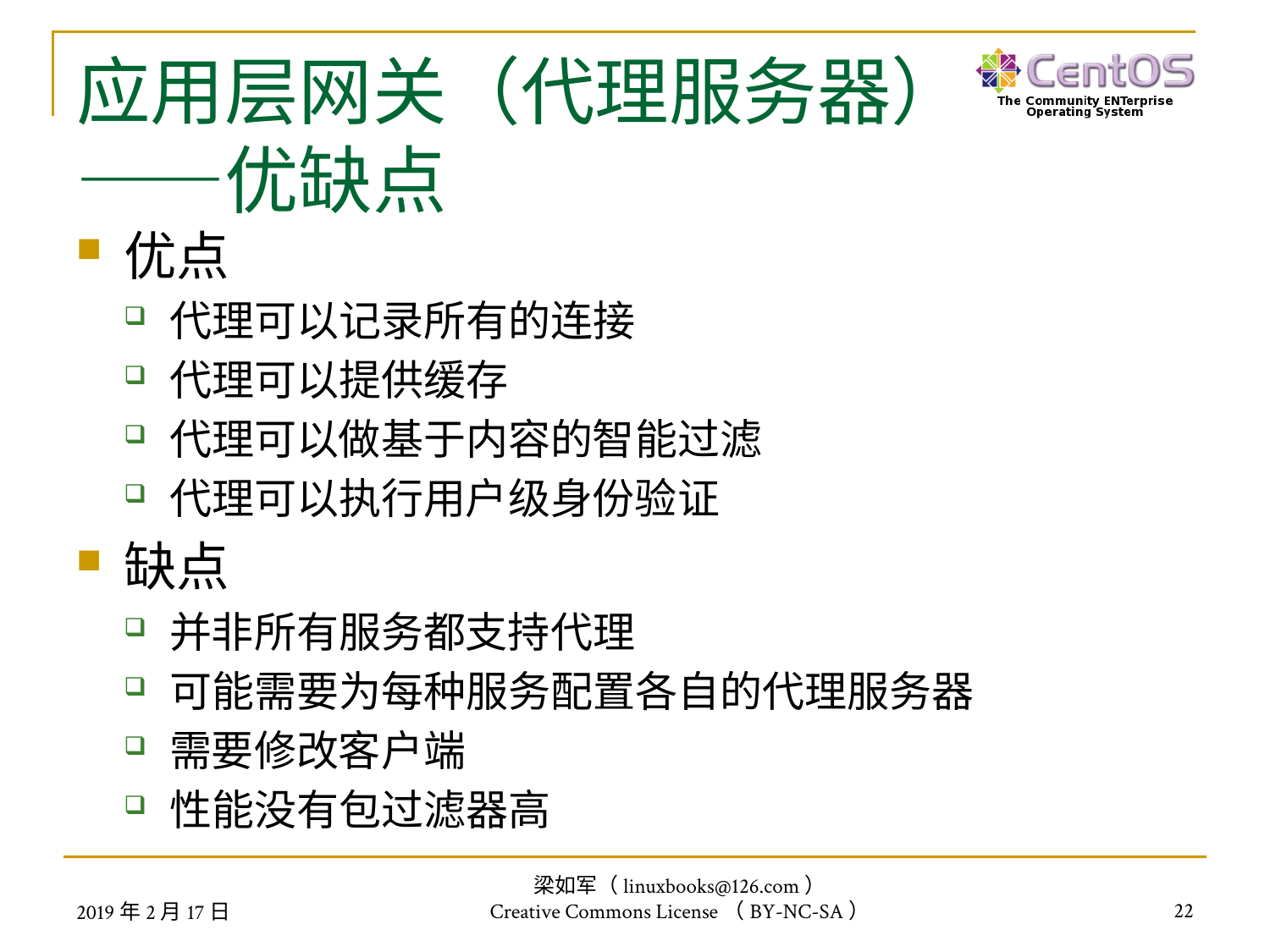

# 应用层网关（代理服务器） ——优缺点
优点
代理可以记录所有的连接
代理可以提供缓存
代理可以做基于内容的智能过滤
代理可以执行用户级身份验证
缺点
并非所有服务都支持代理
可能需要为每种服务配置各自的代理服务器
需要修改客户端
性能没有包过滤器高
梁如军（linuxbooks@126.com）
Creative Commons License（BY-NC-SA）
2019年2月17日
22